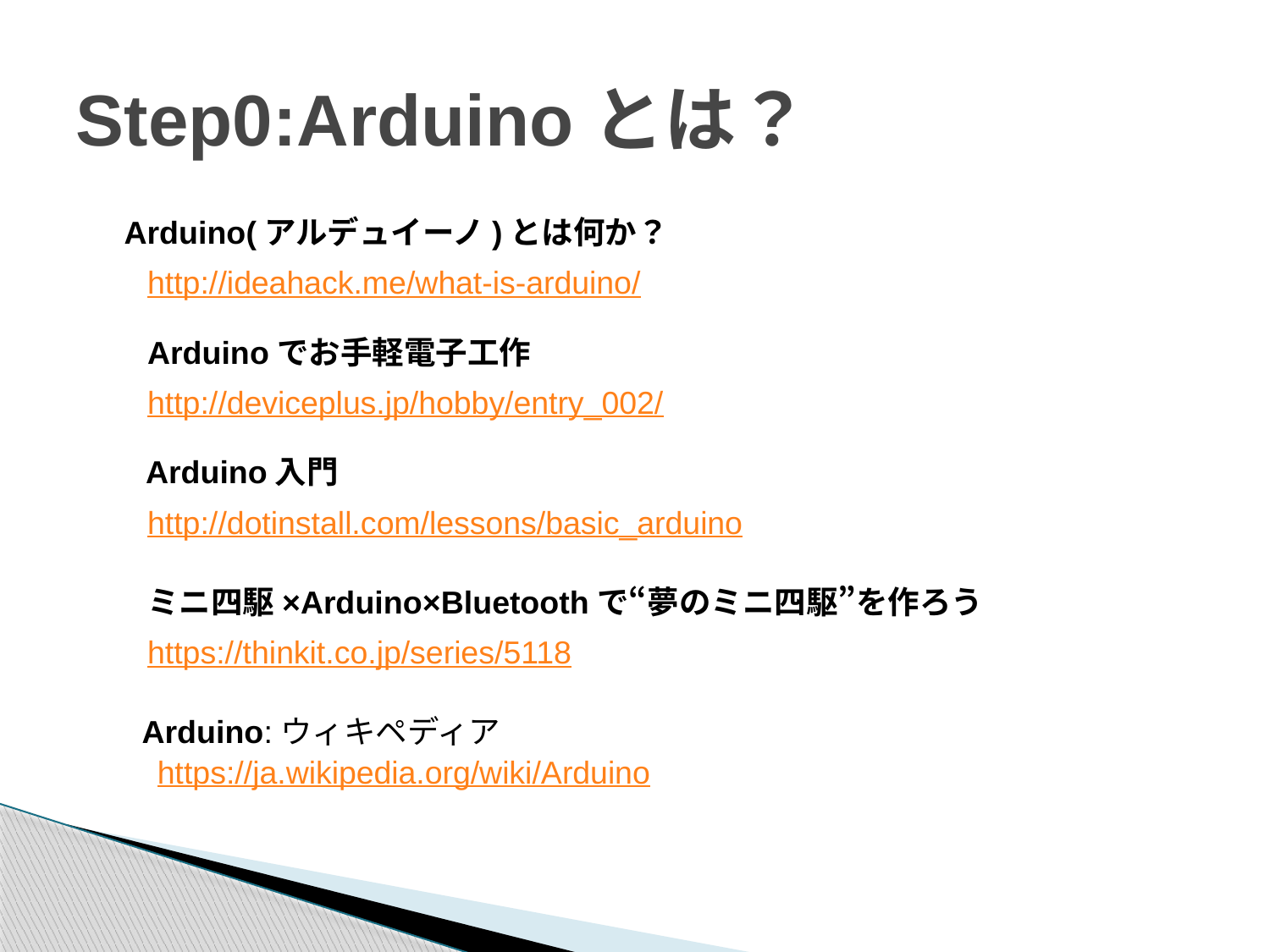

# Step0:Arduinoとは？
Arduino(アルデュイーノ)とは何か？

http://ideahack.me/what-is-arduino/
Arduinoでお手軽電子工作
http://deviceplus.jp/hobby/entry_002/
Arduino入門
http://dotinstall.com/lessons/basic_arduino
ミニ四駆×Arduino×Bluetoothで“夢のミニ四駆”を作ろう
https://thinkit.co.jp/series/5118
Arduino:ウィキペディア
https://ja.wikipedia.org/wiki/Arduino